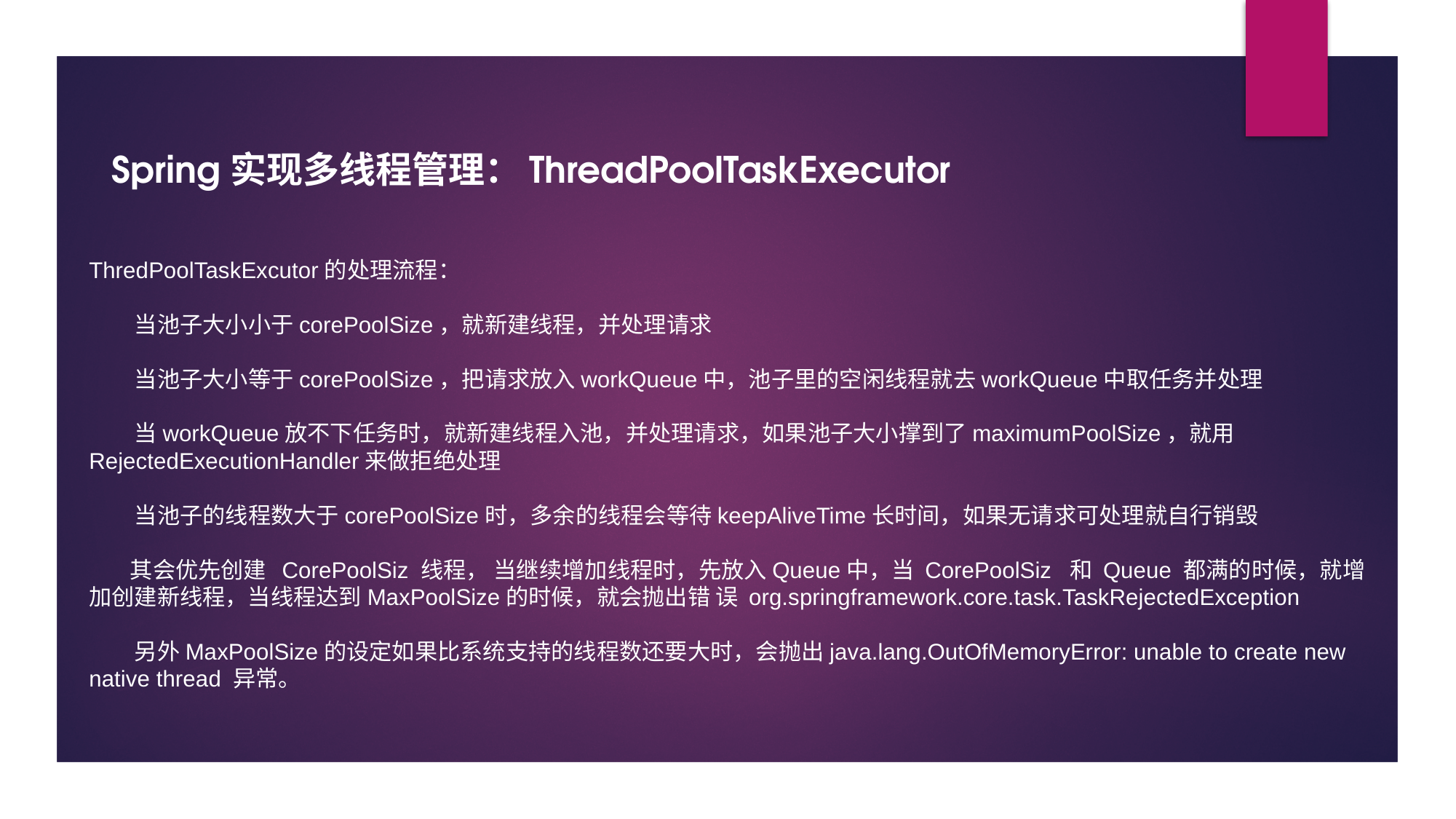

Spring实现多线程管理：ThreadPoolTaskExecutor
ThredPoolTaskExcutor的处理流程：

　　当池子大小小于corePoolSize，就新建线程，并处理请求

　　当池子大小等于corePoolSize，把请求放入workQueue中，池子里的空闲线程就去workQueue中取任务并处理

　　当workQueue放不下任务时，就新建线程入池，并处理请求，如果池子大小撑到了maximumPoolSize，就用RejectedExecutionHandler来做拒绝处理

　　当池子的线程数大于corePoolSize时，多余的线程会等待keepAliveTime长时间，如果无请求可处理就自行销毁

       其会优先创建  CorePoolSiz 线程， 当继续增加线程时，先放入Queue中，当 CorePoolSiz  和 Queue 都满的时候，就增加创建新线程，当线程达到MaxPoolSize的时候，就会抛出错 误 org.springframework.core.task.TaskRejectedException

　　另外MaxPoolSize的设定如果比系统支持的线程数还要大时，会抛出java.lang.OutOfMemoryError: unable to create new native thread 异常。